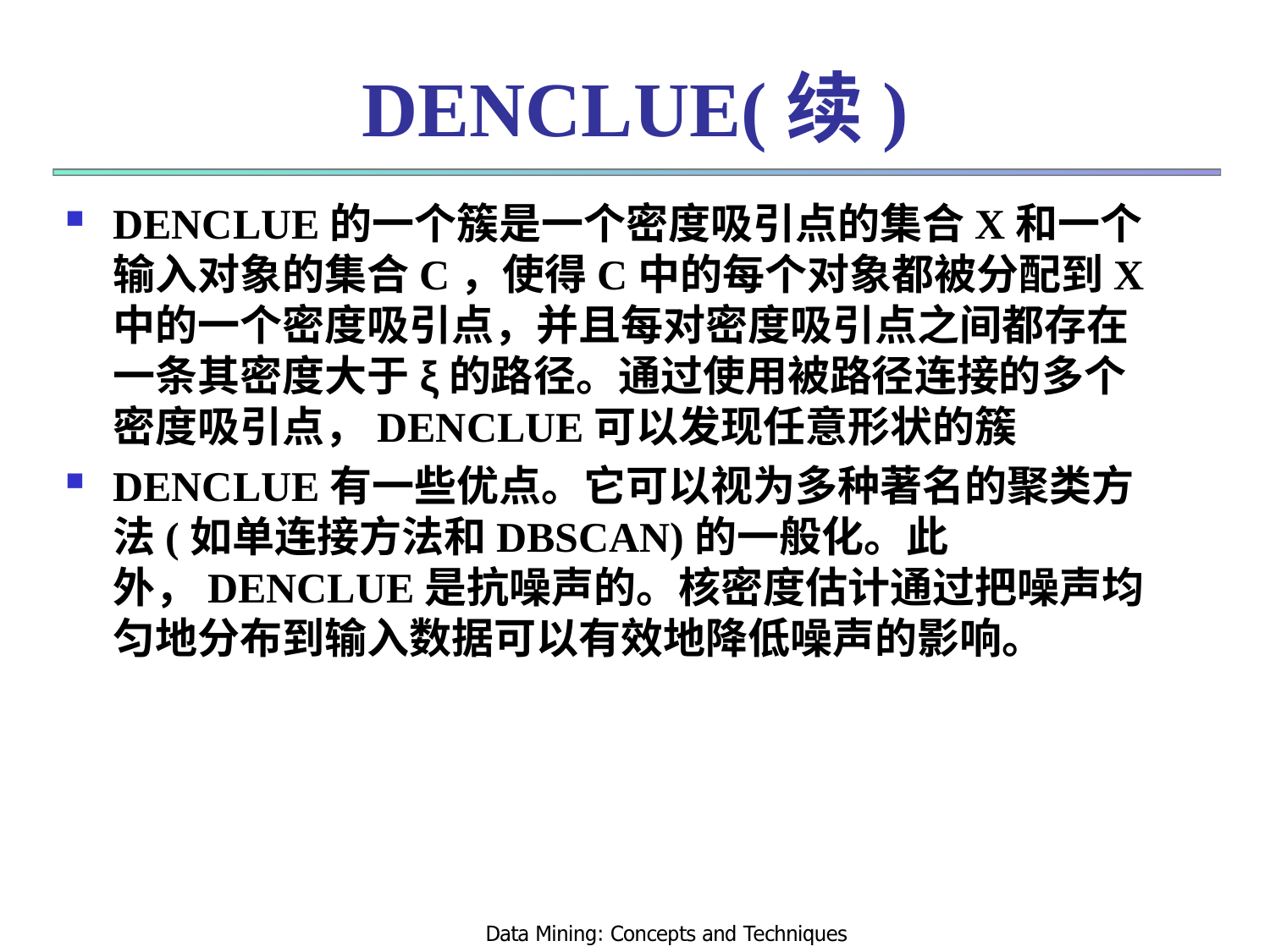

# DENCLUE(续)
DENCLUE的一个簇是一个密度吸引点的集合X和一个输入对象的集合C，使得C中的每个对象都被分配到X中的一个密度吸引点，并且每对密度吸引点之间都存在一条其密度大于ξ的路径。通过使用被路径连接的多个密度吸引点，DENCLUE可以发现任意形状的簇
DENCLUE有一些优点。它可以视为多种著名的聚类方法(如单连接方法和DBSCAN)的一般化。此外，DENCLUE是抗噪声的。核密度估计通过把噪声均匀地分布到输入数据可以有效地降低噪声的影响。
Data Mining: Concepts and Techniques
86